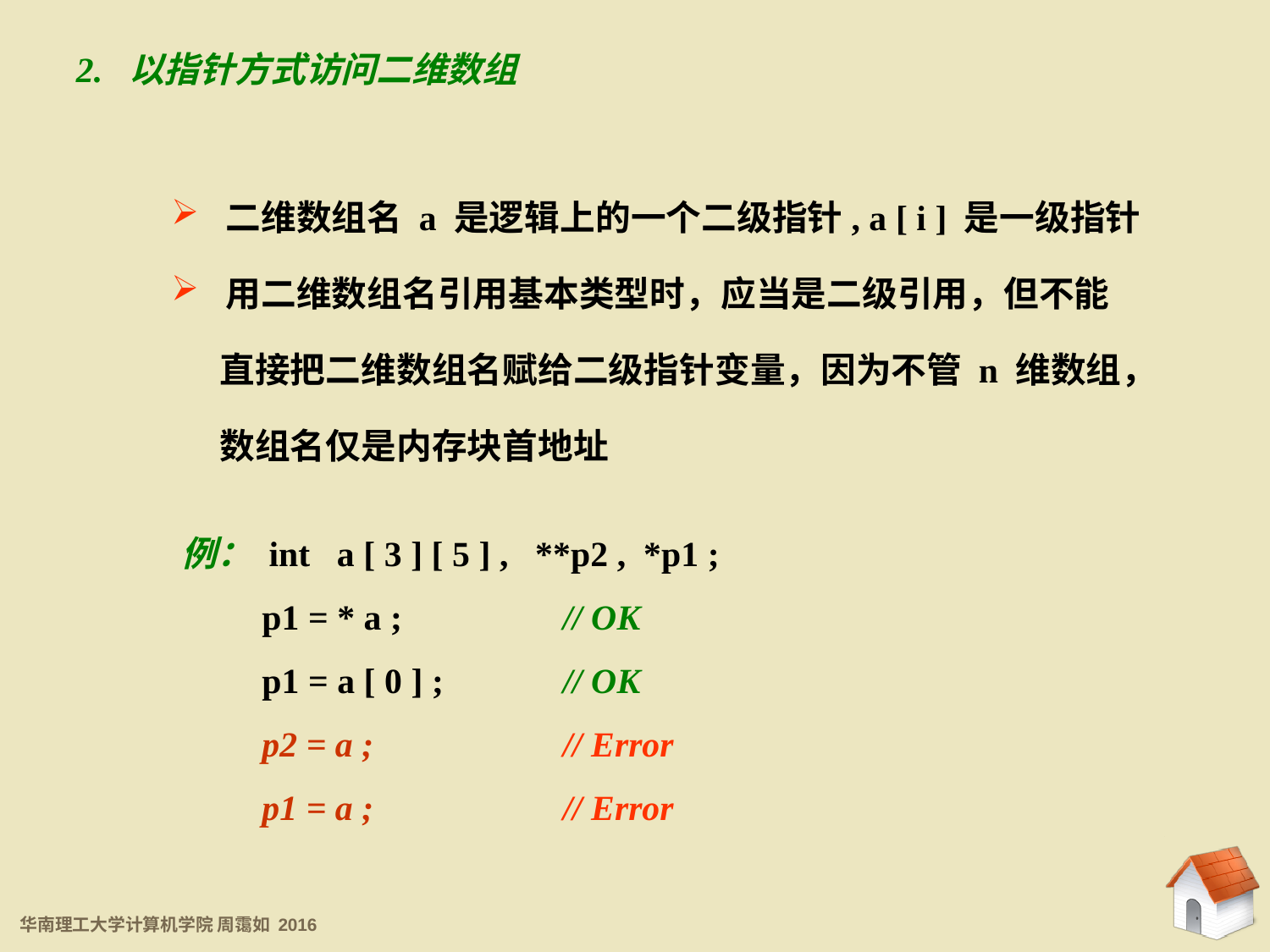

4.3.2 二维数组访问
2.  以指针方式访问二维数组
  二维数组名 a 是逻辑上的一个二级指针, a [ i ] 是一级指针
  用二维数组名引用基本类型时，应当是二级引用，但不能
     直接把二维数组名赋给二级指针变量，因为不管 n 维数组，
     数组名仅是内存块首地址
例： int   a [ 3 ] [ 5 ] ,   **p2 ,  *p1 ;
         p1 = * a ; 		// OK
         p1 = a [ 0 ] ;	// OK
         p2 = a ;		// Error
         p1 = a ;		// Error